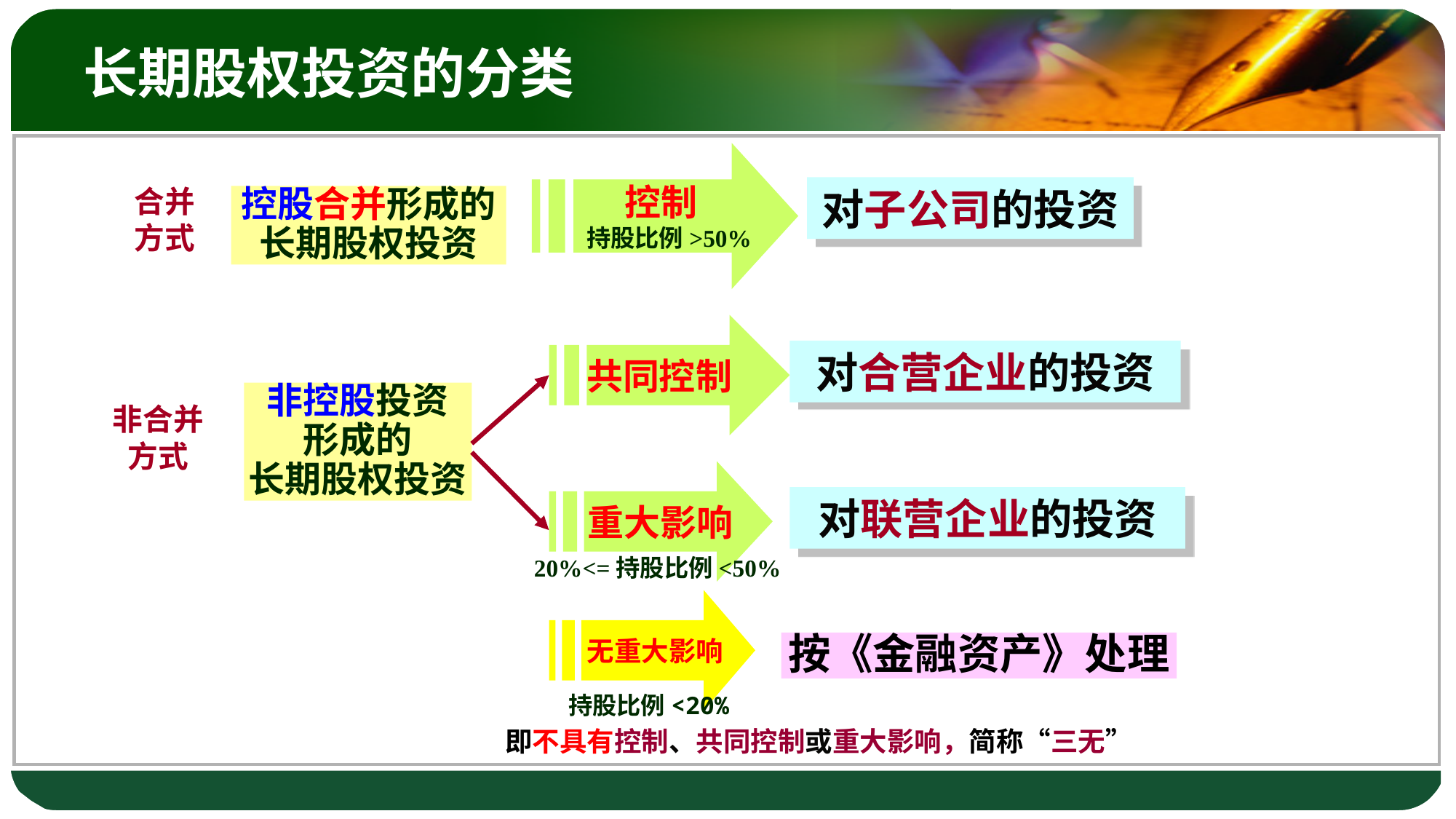

# 长期股权投资的分类
控制
持股比例>50%
合并
方式
控股合并形成的
长期股权投资
对子公司的投资
共同控制
对合营企业的投资

非控股投资
形成的
长期股权投资
非合并
方式

重大影响
20%<=持股比例<50%
对联营企业的投资
无重大影响
持股比例<20%
按《金融资产》处理
即不具有控制、共同控制或重大影响，简称“三无”